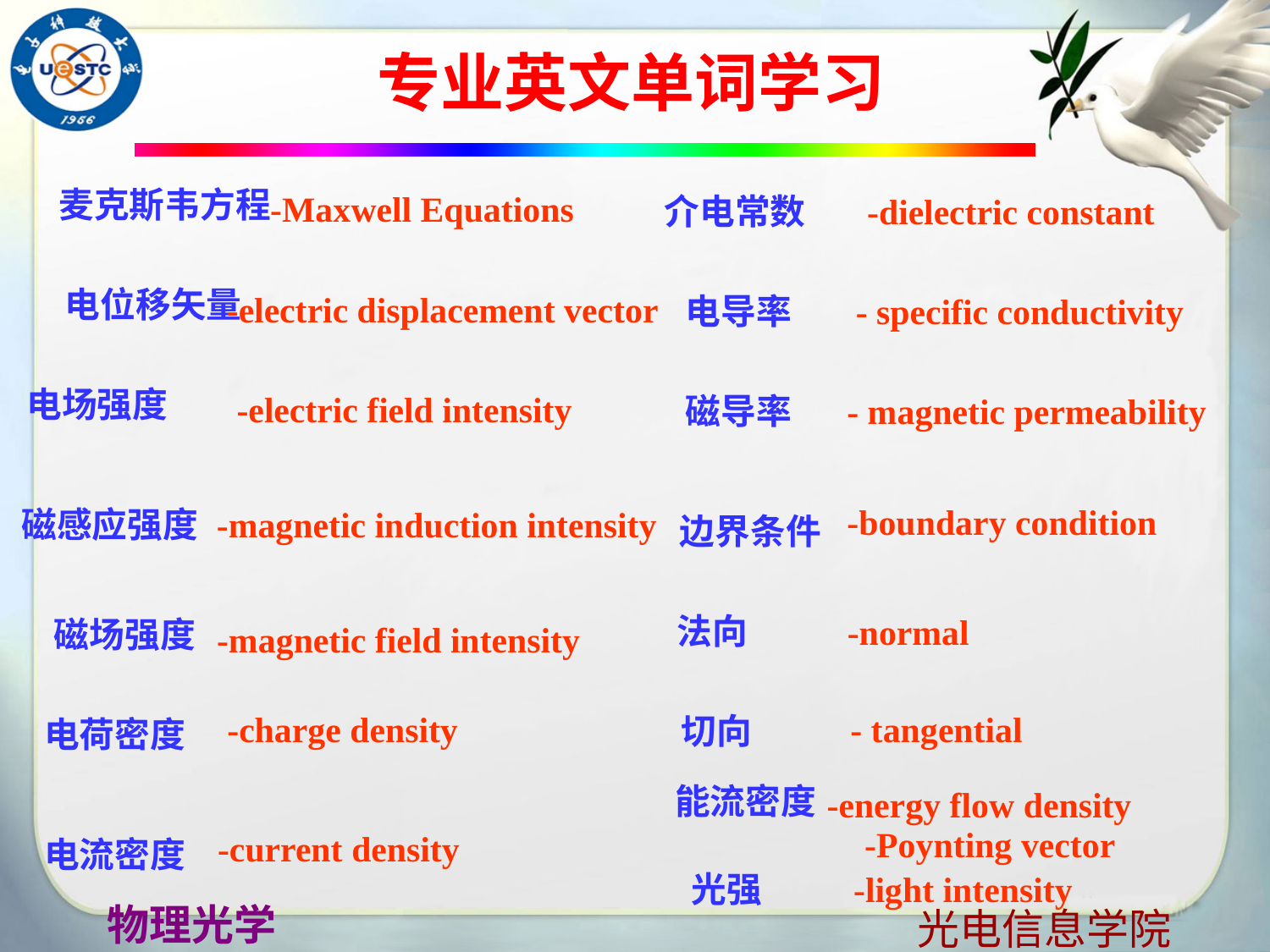

专业英文单词学习
麦克斯韦方程
-Maxwell Equations
介电常数
-dielectric constant
-electric displacement vector
- specific conductivity
电导率
电位移矢量
电场强度
- magnetic permeability
磁导率
-electric field intensity
磁感应强度
-magnetic induction intensity
-boundary condition
边界条件
法向
磁场强度
-magnetic field intensity
-normal
- tangential
切向
电荷密度
-charge density
能流密度
-energy flow density
-Poynting vector
-current density
电流密度
光强
-light intensity